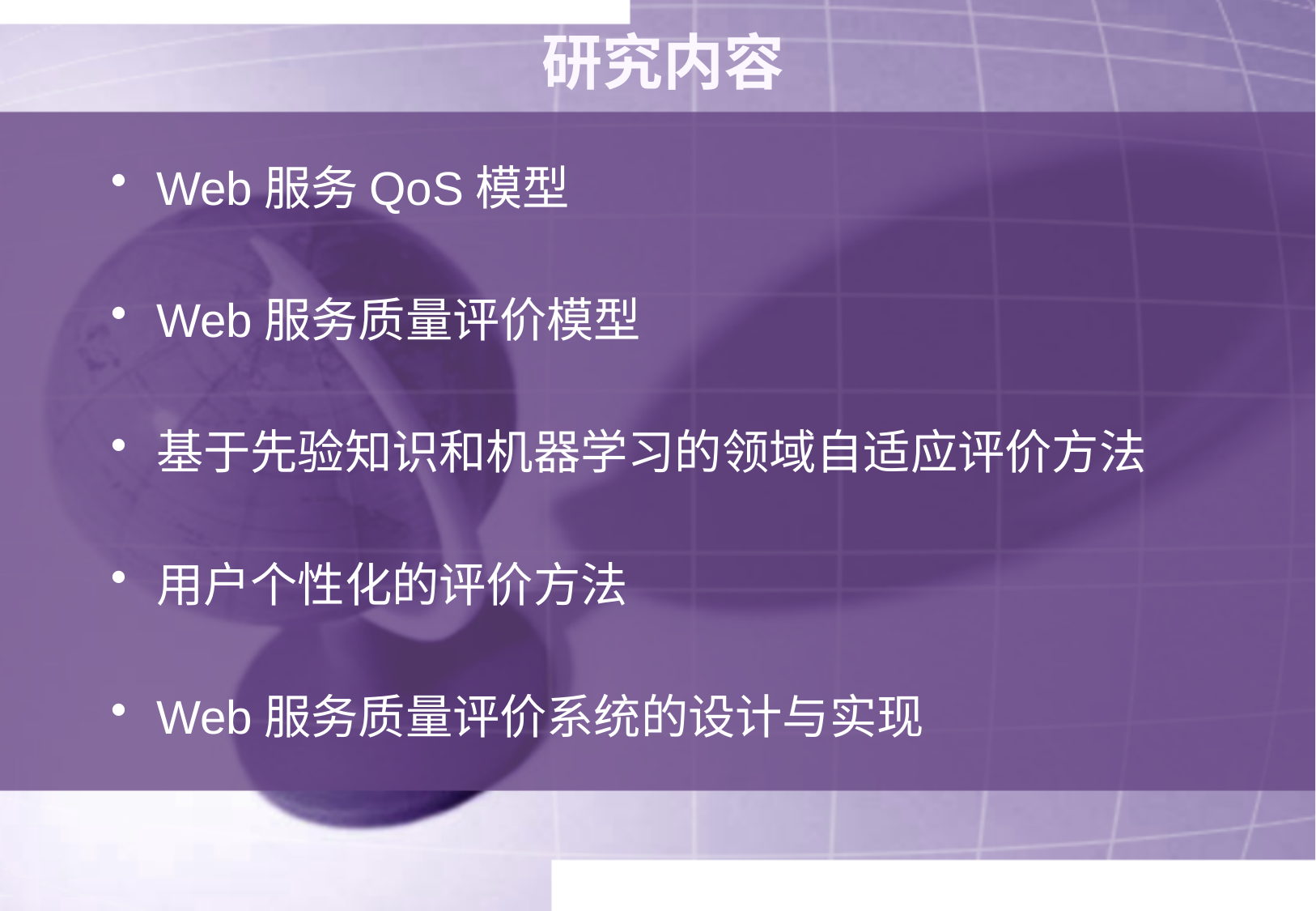

# 研究内容
Web服务QoS模型

Web服务质量评价模型

基于先验知识和机器学习的领域自适应评价方法

用户个性化的评价方法

Web服务质量评价系统的设计与实现